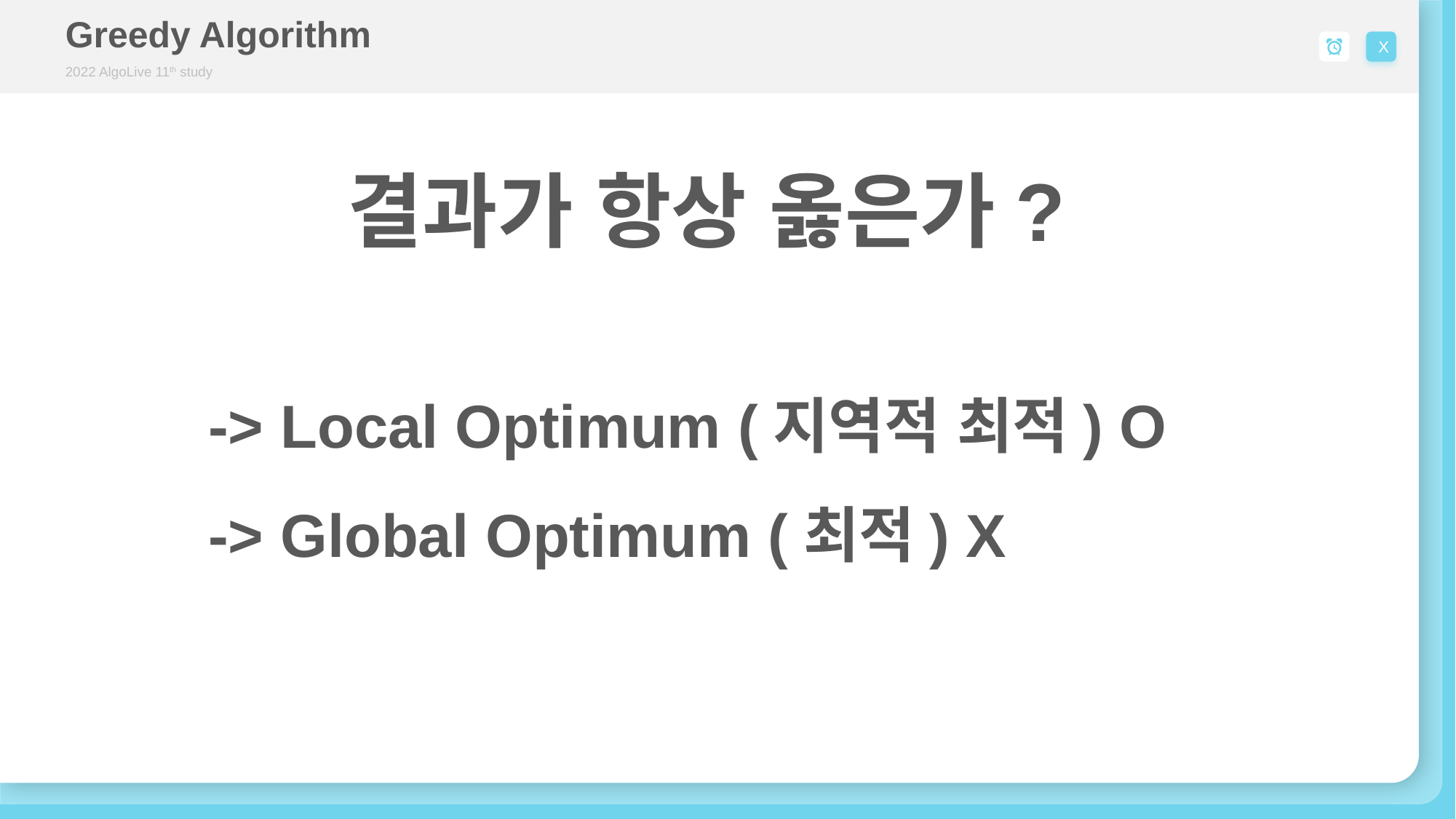

Greedy Algorithm
2022 AlgoLive 11th study

X
결과가 항상 옳은가?
-> Local Optimum (지역적 최적) O
-> Global Optimum (최적) X